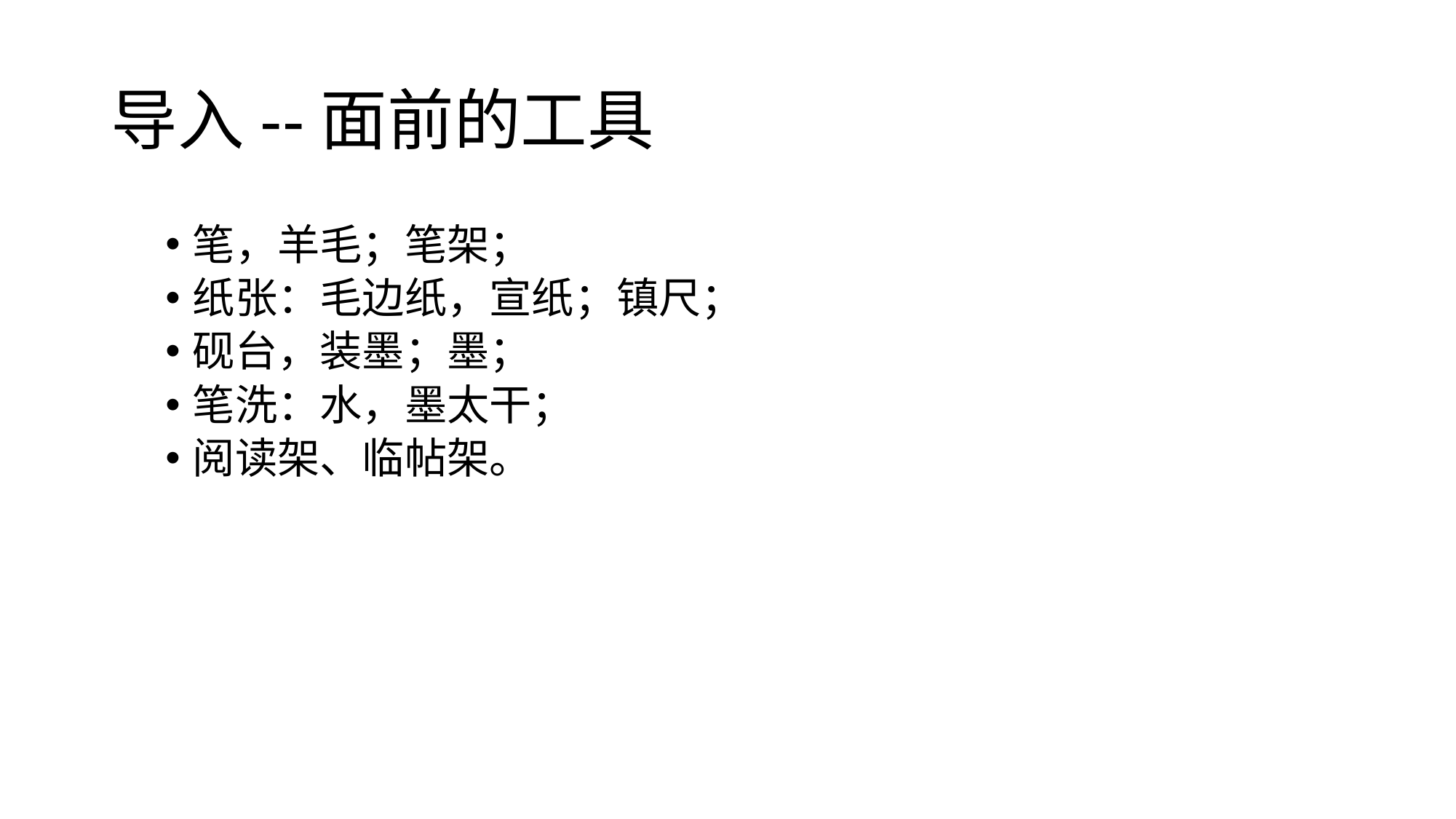

# 导入--面前的工具
笔，羊毛；笔架；
纸张：毛边纸，宣纸；镇尺；
砚台，装墨；墨；
笔洗：水，墨太干；
阅读架、临帖架。